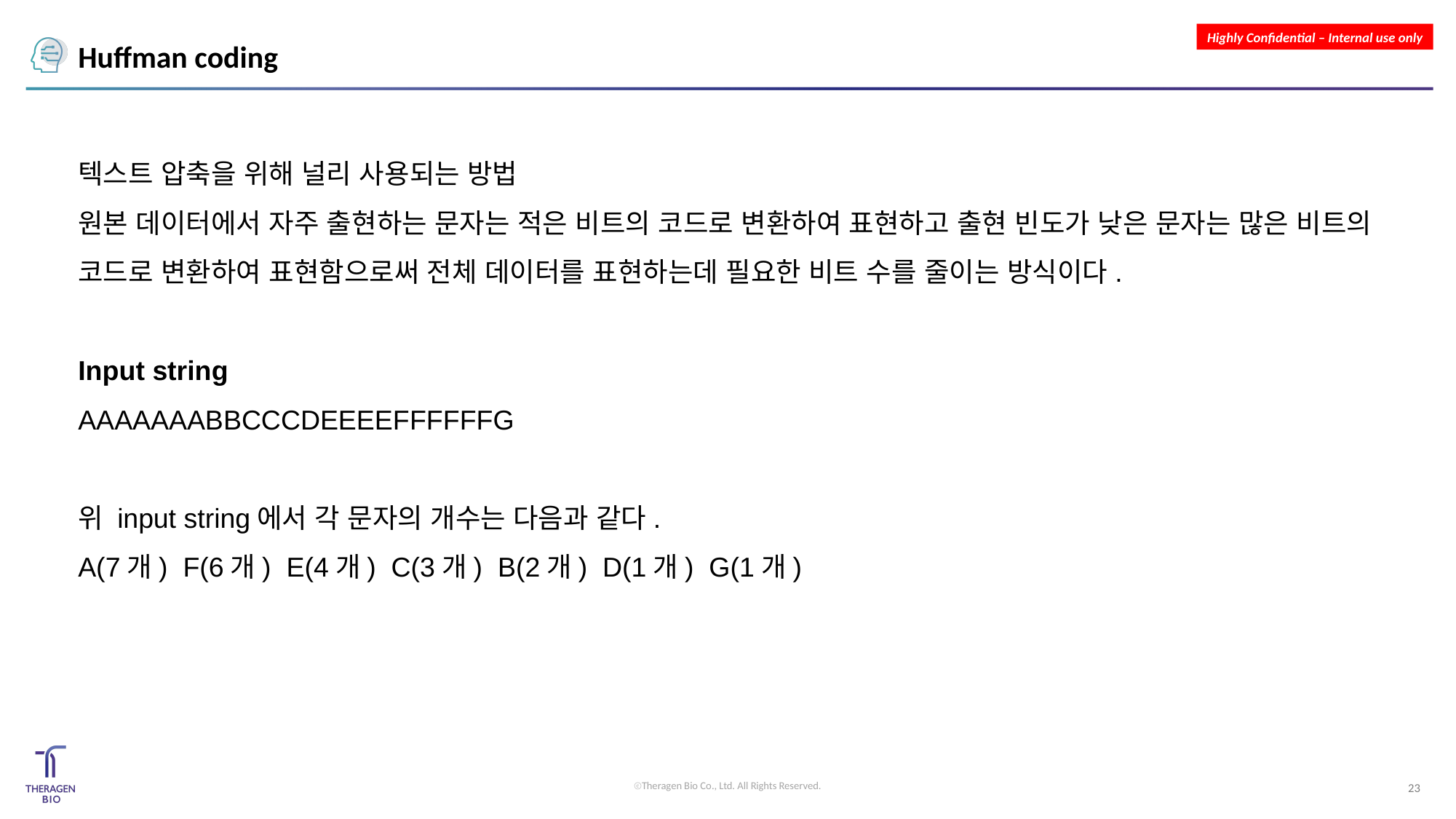

# Huffman coding
텍스트 압축을 위해 널리 사용되는 방법
원본 데이터에서 자주 출현하는 문자는 적은 비트의 코드로 변환하여 표현하고 출현 빈도가 낮은 문자는 많은 비트의 코드로 변환하여 표현함으로써 전체 데이터를 표현하는데 필요한 비트 수를 줄이는 방식이다.

Input string
AAAAAAABBCCCDEEEEFFFFFFG

위 input string에서 각 문자의 개수는 다음과 같다.
A(7개)  F(6개)  E(4개)  C(3개)  B(2개)  D(1개)  G(1개)
23